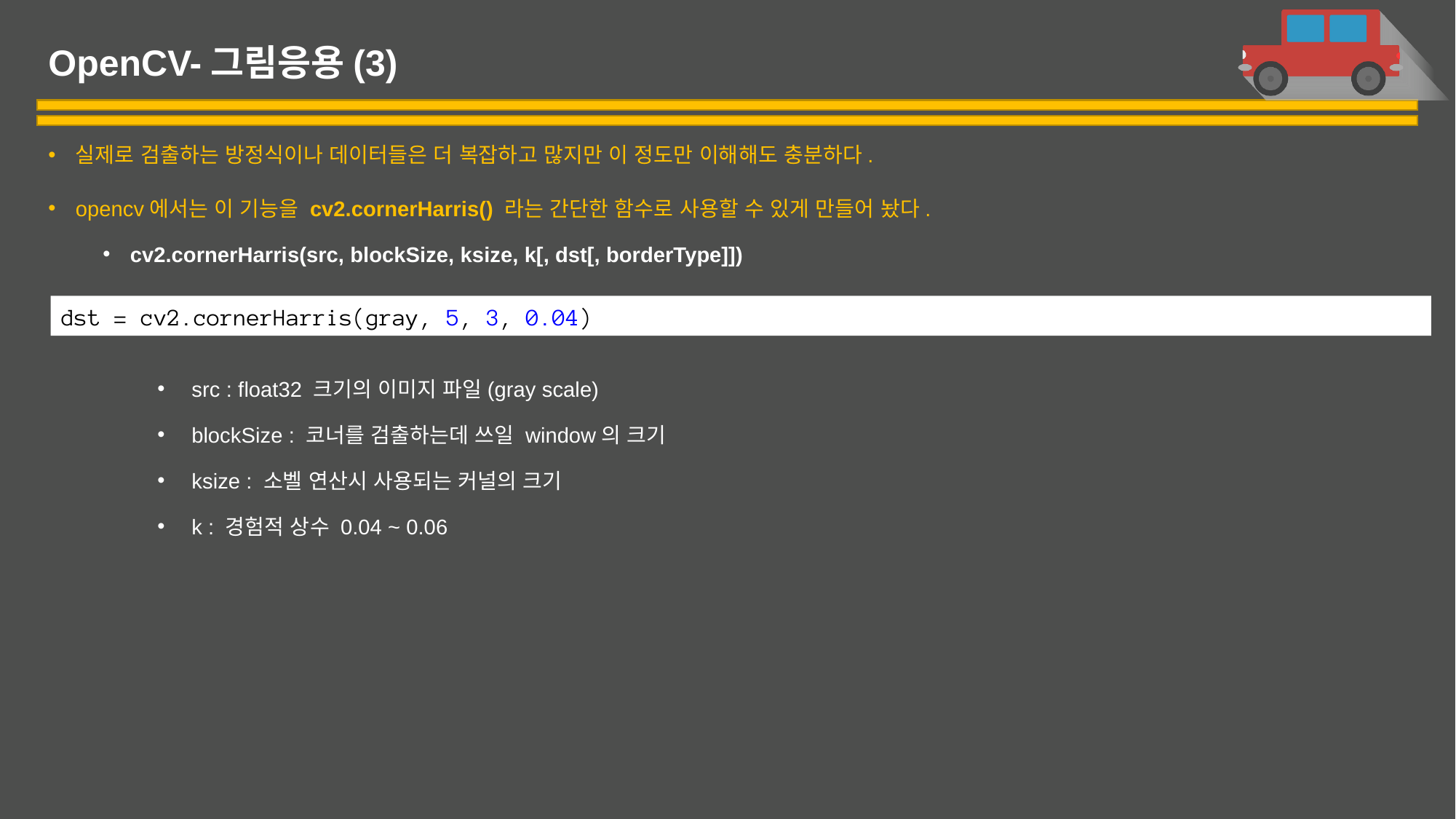

# OpenCV-그림응용(3)
실제로 검출하는 방정식이나 데이터들은 더 복잡하고 많지만 이 정도만 이해해도 충분하다.
opencv에서는 이 기능을 cv2.cornerHarris() 라는 간단한 함수로 사용할 수 있게 만들어 놨다.
cv2.cornerHarris(src, blockSize, ksize, k[, dst[, borderType]])

src : float32 크기의 이미지 파일(gray scale)
blockSize : 코너를 검출하는데 쓰일 window의 크기
ksize : 소벨 연산시 사용되는 커널의 크기
k : 경험적 상수 0.04 ~ 0.06

dst = cv2.cornerHarris(gray, 5, 3, 0.04)